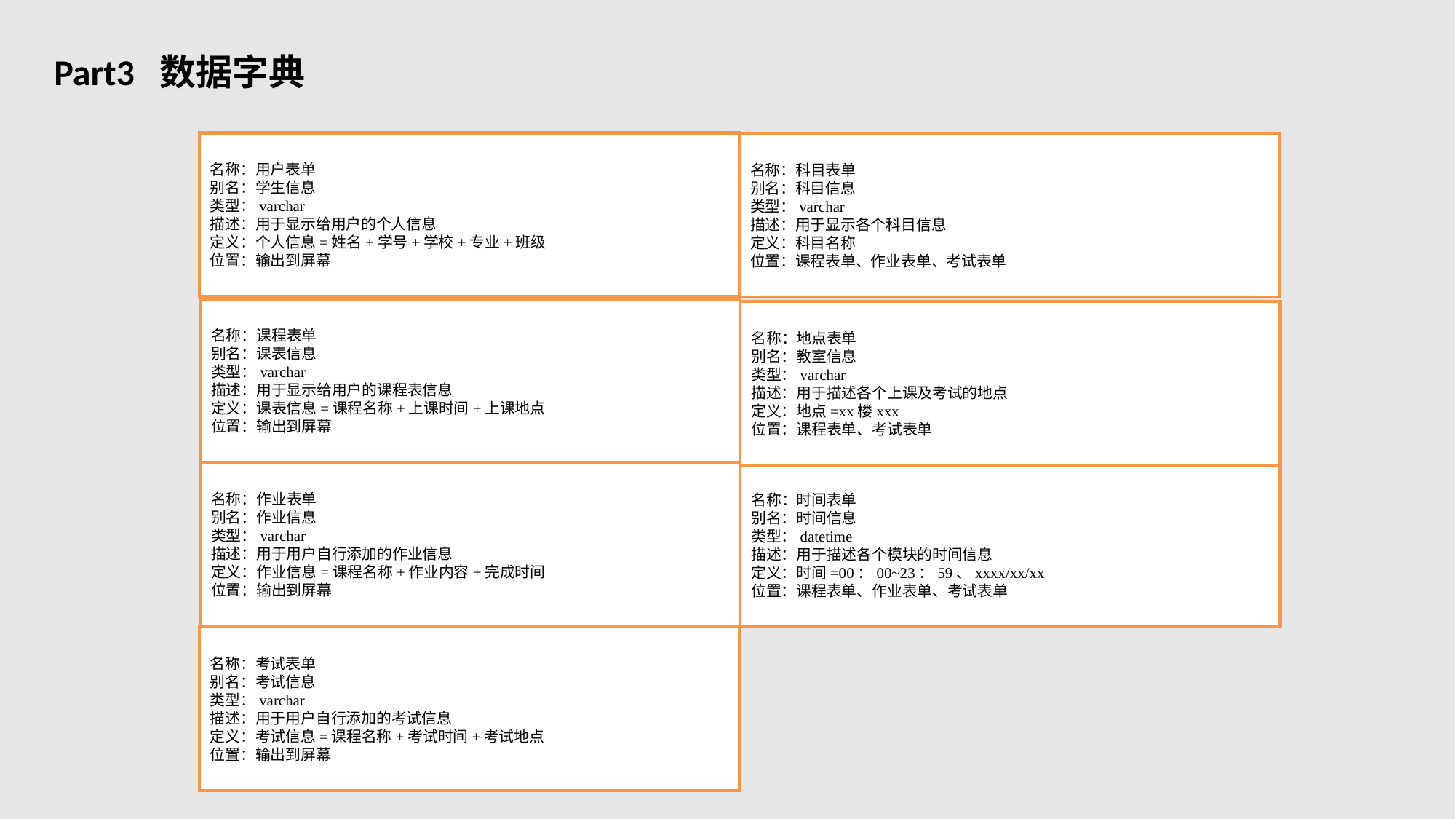

Part3  数据字典

名称：用户表单
别名：学生信息
类型：varchar
描述：用于显示给用户的个人信息
定义：个人信息=姓名+学号+学校+专业+班级
位置：输出到屏幕
名称：课程表单
别名：课表信息
类型：varchar
描述：用于显示给用户的课程表信息
定义：课表信息=课程名称+上课时间+上课地点
位置：输出到屏幕
名称：作业表单
别名：作业信息
类型：varchar
描述：用于用户自行添加的作业信息
定义：作业信息=课程名称+作业内容+完成时间
位置：输出到屏幕
名称：考试表单
别名：考试信息
类型：varchar
描述：用于用户自行添加的考试信息
定义：考试信息=课程名称+考试时间+考试地点
位置：输出到屏幕
名称：科目表单
别名：科目信息
类型：varchar
描述：用于显示各个科目信息
定义：科目名称
位置：课程表单、作业表单、考试表单
名称：地点表单
别名：教室信息
类型：varchar
描述：用于描述各个上课及考试的地点
定义：地点=xx楼xxx
位置：课程表单、考试表单
名称：时间表单
别名：时间信息
类型：datetime
描述：用于描述各个模块的时间信息
定义：时间=00：00~23：59、xxxx/xx/xx
位置：课程表单、作业表单、考试表单